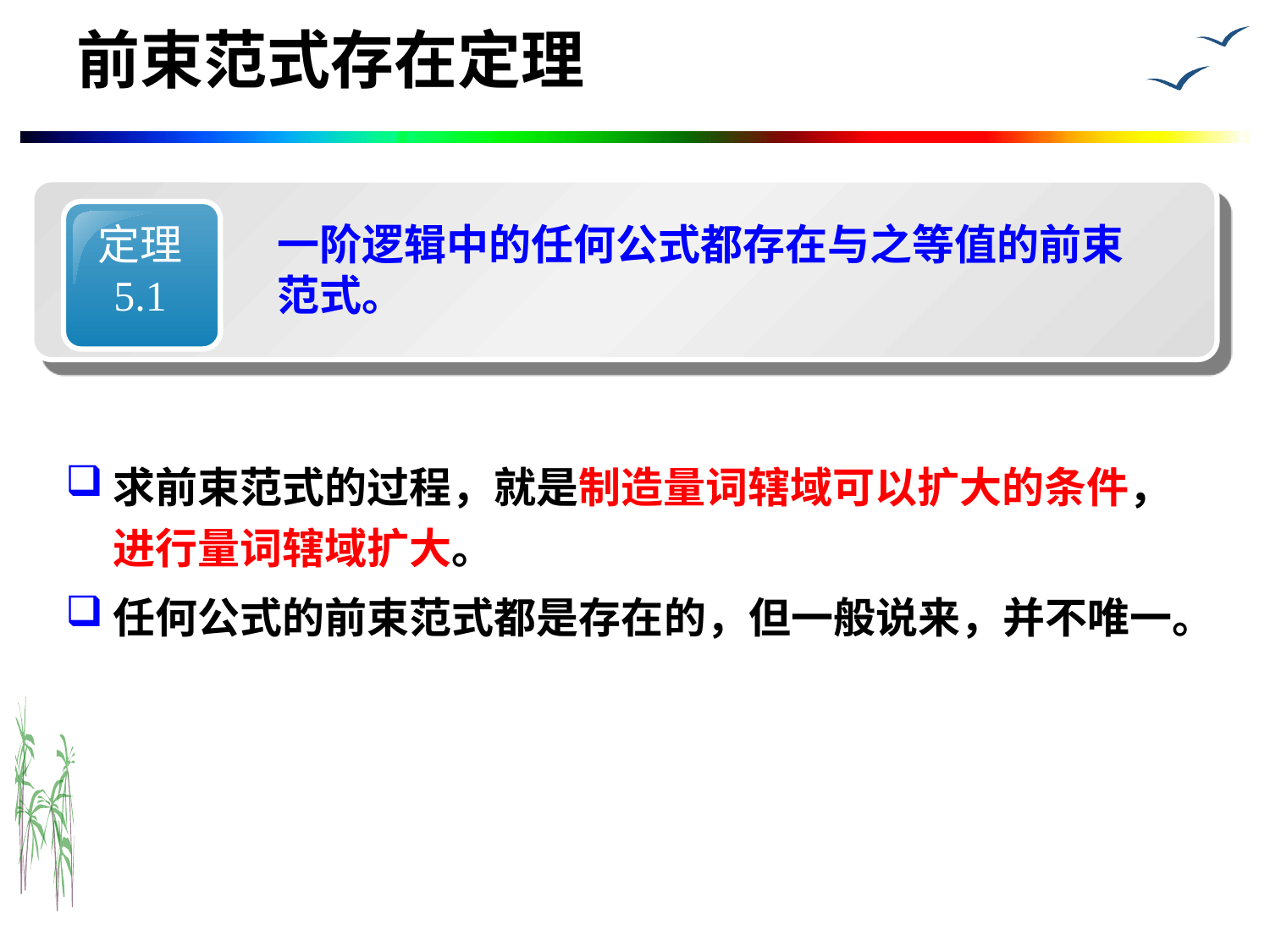

# 前束范式存在定理

一阶逻辑中的任何公式都存在与之等值的前束范式。
定理
5.1
求前束范式的过程，就是制造量词辖域可以扩大的条件，进行量词辖域扩大。
任何公式的前束范式都是存在的，但一般说来，并不唯一。